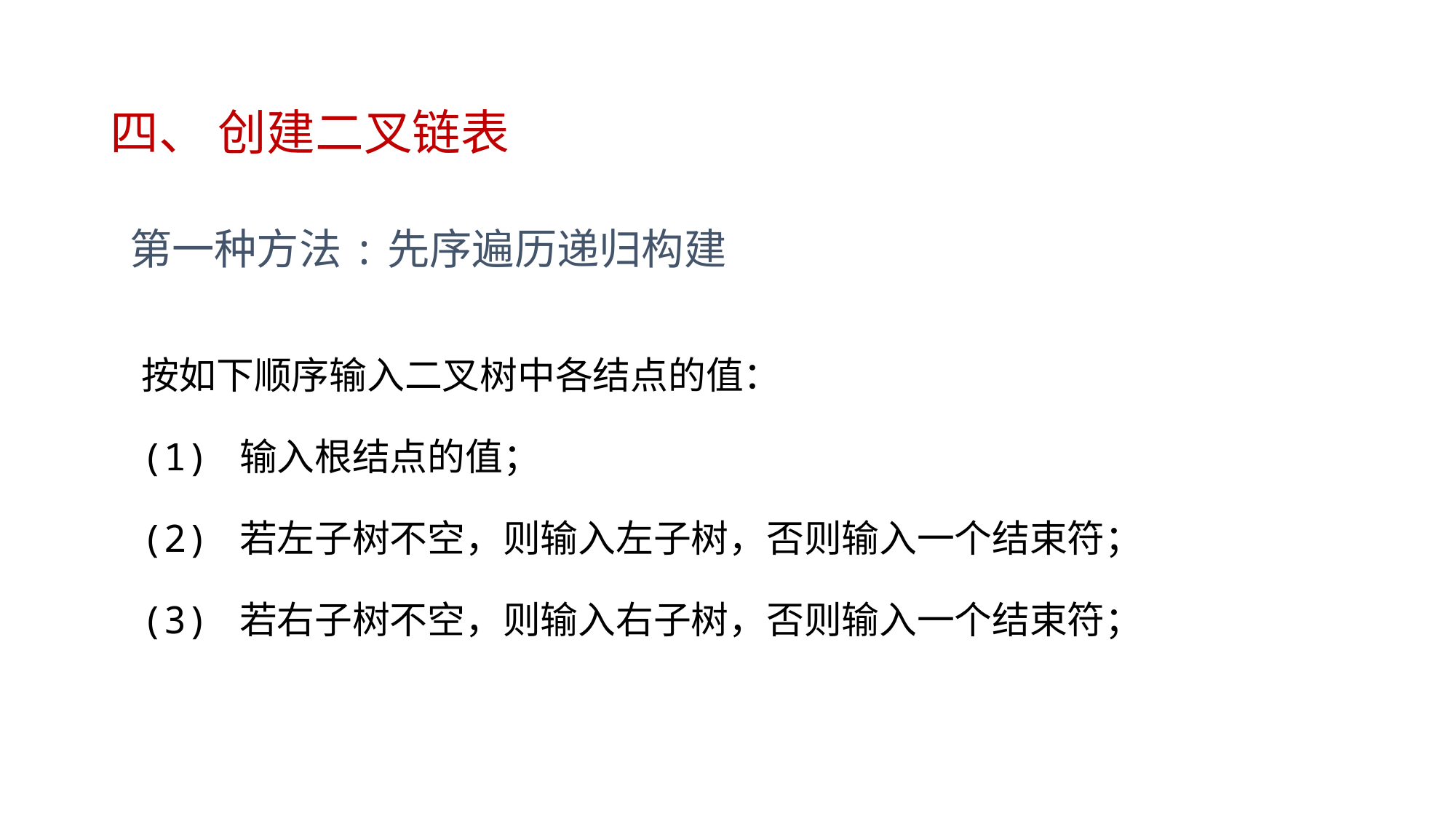

# 四、 创建二叉链表
 第一种方法:先序遍历递归构建
按如下顺序输入二叉树中各结点的值：
(1) 输入根结点的值；
(2) 若左子树不空，则输入左子树，否则输入一个结束符；
(3) 若右子树不空，则输入右子树，否则输入一个结束符；